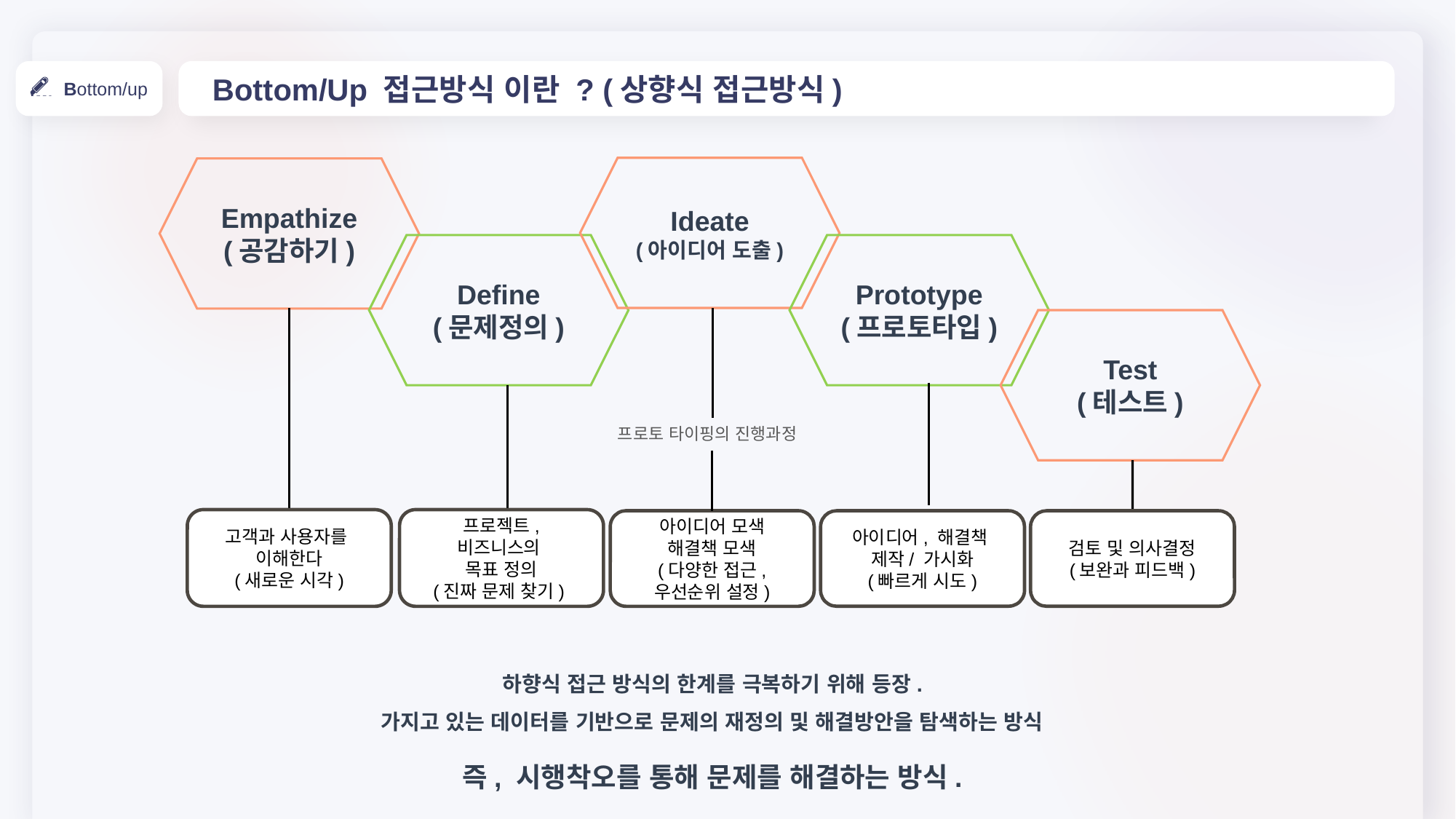

Bottom/Up 접근방식 이란 ? (상향식 접근방식)
Bottom/up

Ideate
(아이디어 도출)
Empathize
(공감하기)
Define
(문제정의)
Prototype
(프로토타입)
Test
(테스트)
프로토 타이핑의 진행과정

고객과 사용자를
이해한다
(새로운 시각)
프로젝트,
비즈니스의
목표 정의
(진짜 문제 찾기)
아이디어 모색
해결책 모색
(다양한 접근, 우선순위 설정)
아이디어, 해결책
제작/ 가시화
(빠르게 시도)
검토 및 의사결정
(보완과 피드백)
하향식 접근 방식의 한계를 극복하기 위해 등장.
가지고 있는 데이터를 기반으로 문제의 재정의 및 해결방안을 탐색하는 방식
즉, 시행착오를 통해 문제를 해결하는 방식.